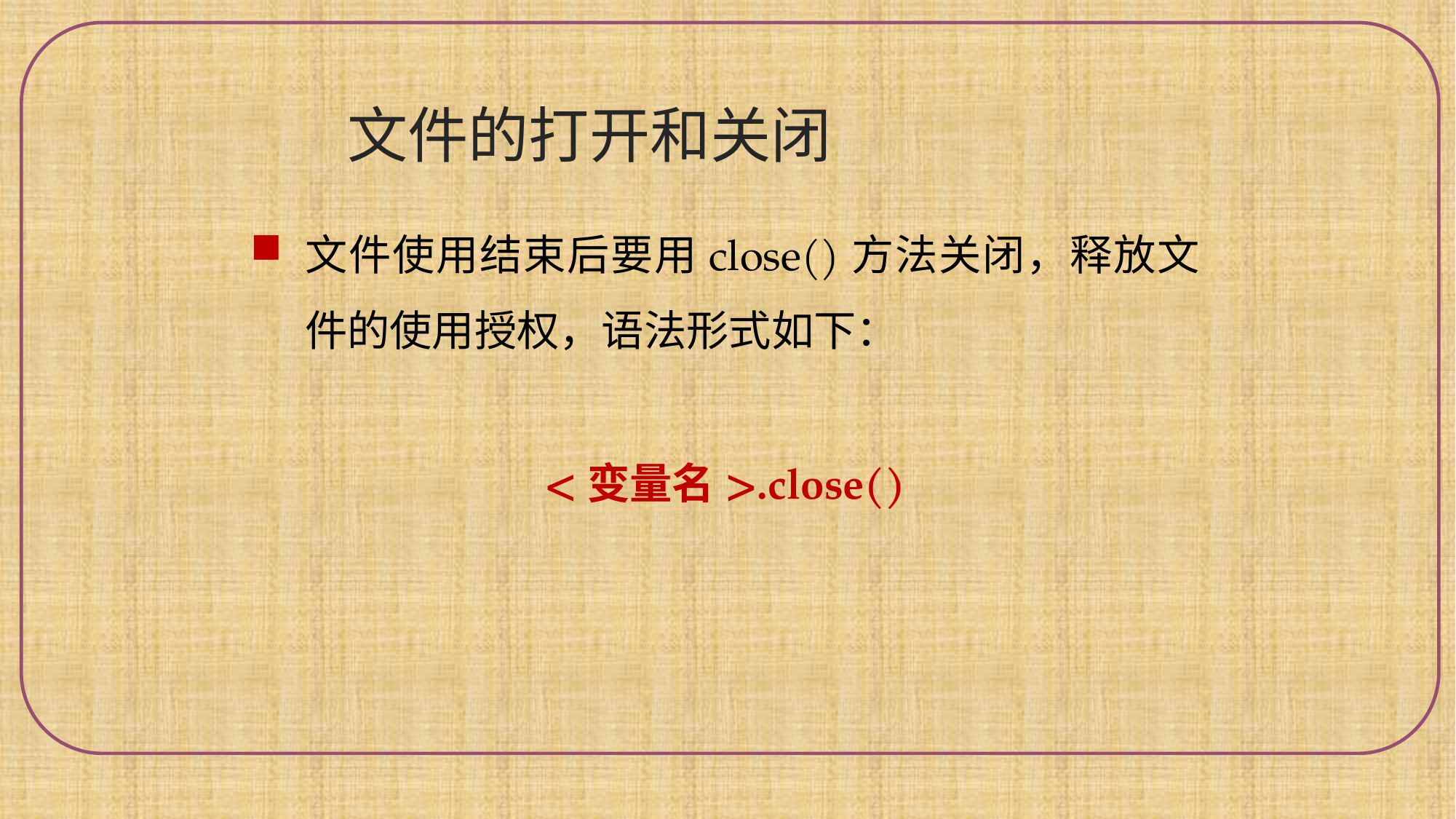

文件的打开和关闭

文件使用结束后要用close()方法关闭，释放文件的使用授权，语法形式如下：

<变量名>.close()